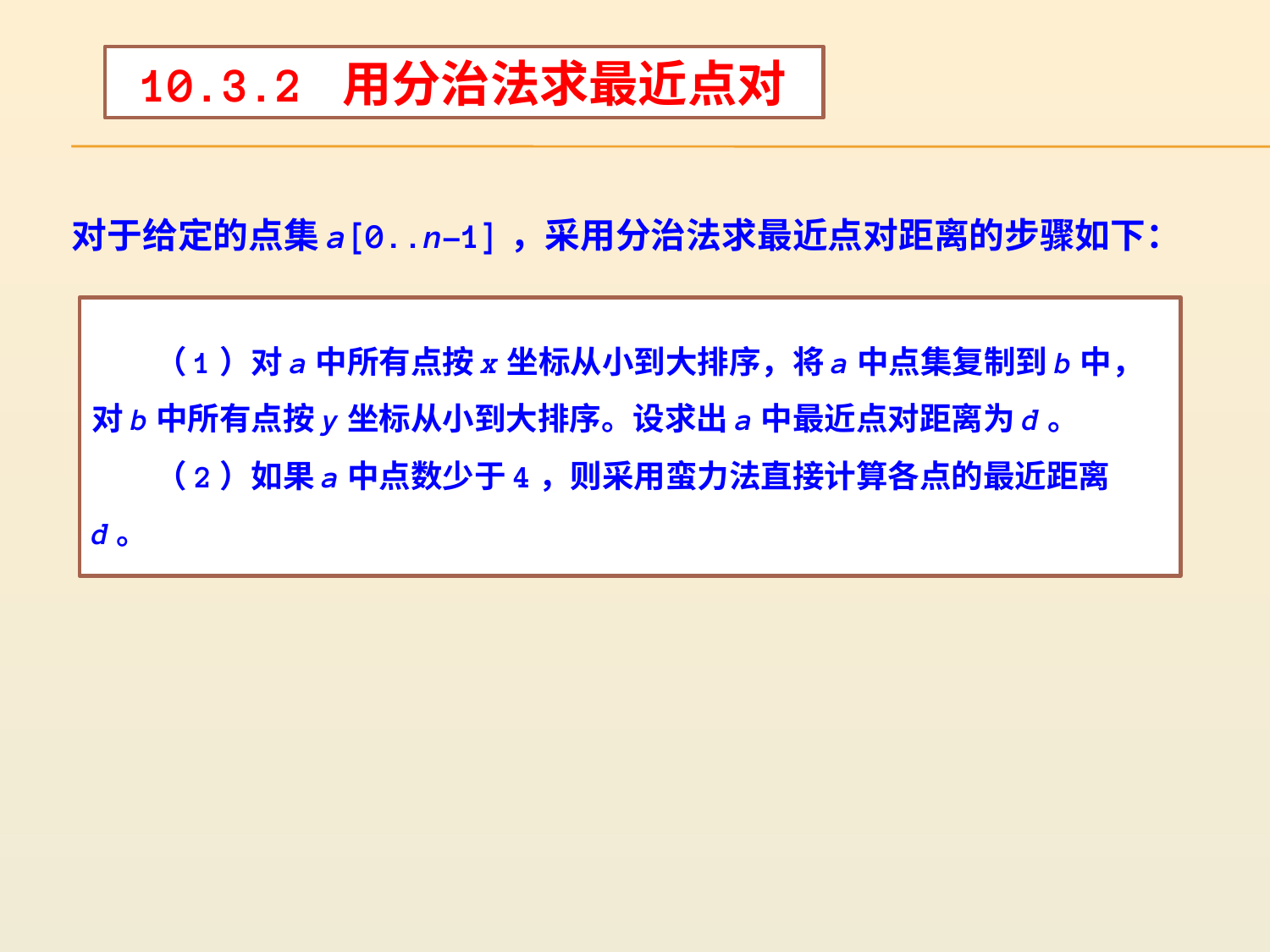

10.3.2 用分治法求最近点对
对于给定的点集a[0..n-1]，采用分治法求最近点对距离的步骤如下：
　　（1）对a中所有点按x坐标从小到大排序，将a中点集复制到b中，对b中所有点按y坐标从小到大排序。设求出a中最近点对距离为d。
　　（2）如果a中点数少于4，则采用蛮力法直接计算各点的最近距离d。